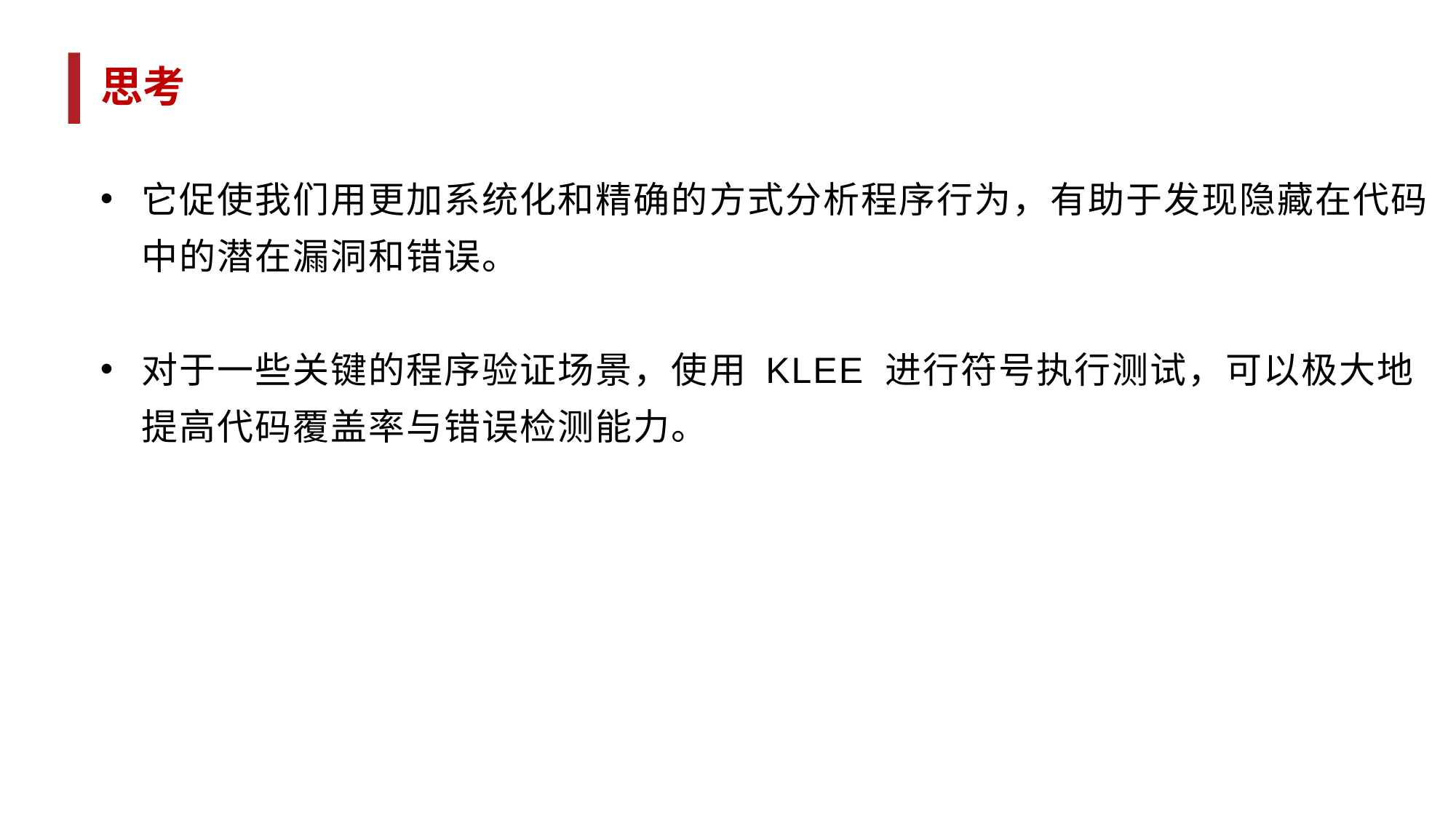

# 思考
它促使我们用更加系统化和精确的方式分析程序行为，有助于发现隐藏在代码中的潜在漏洞和错误。

对于一些关键的程序验证场景，使用 KLEE 进行符号执行测试，可以极大地提高代码覆盖率与错误检测能力。